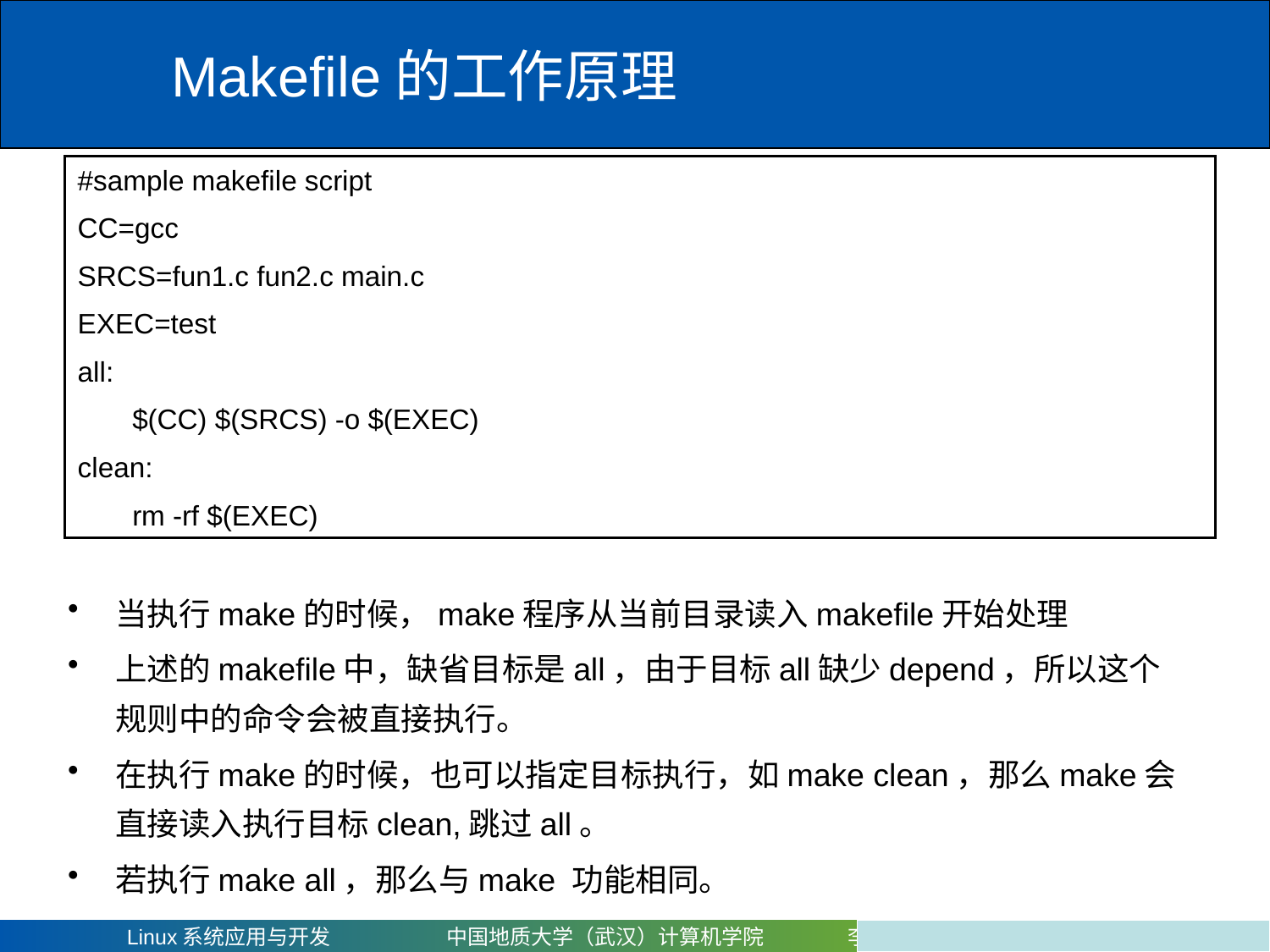

Makefile的工作原理
#sample makefile script
CC=gcc
SRCS=fun1.c fun2.c main.c
EXEC=test
all:
       $(CC) $(SRCS) -o $(EXEC)
clean:
       rm -rf $(EXEC)
当执行make的时候，make程序从当前目录读入makefile开始处理
上述的makefile中，缺省目标是all，由于目标all缺少depend，所以这个规则中的命令会被直接执行。
在执行make的时候，也可以指定目标执行，如make clean，那么make会直接读入执行目标clean,跳过all。
若执行make all，那么与make 功能相同。